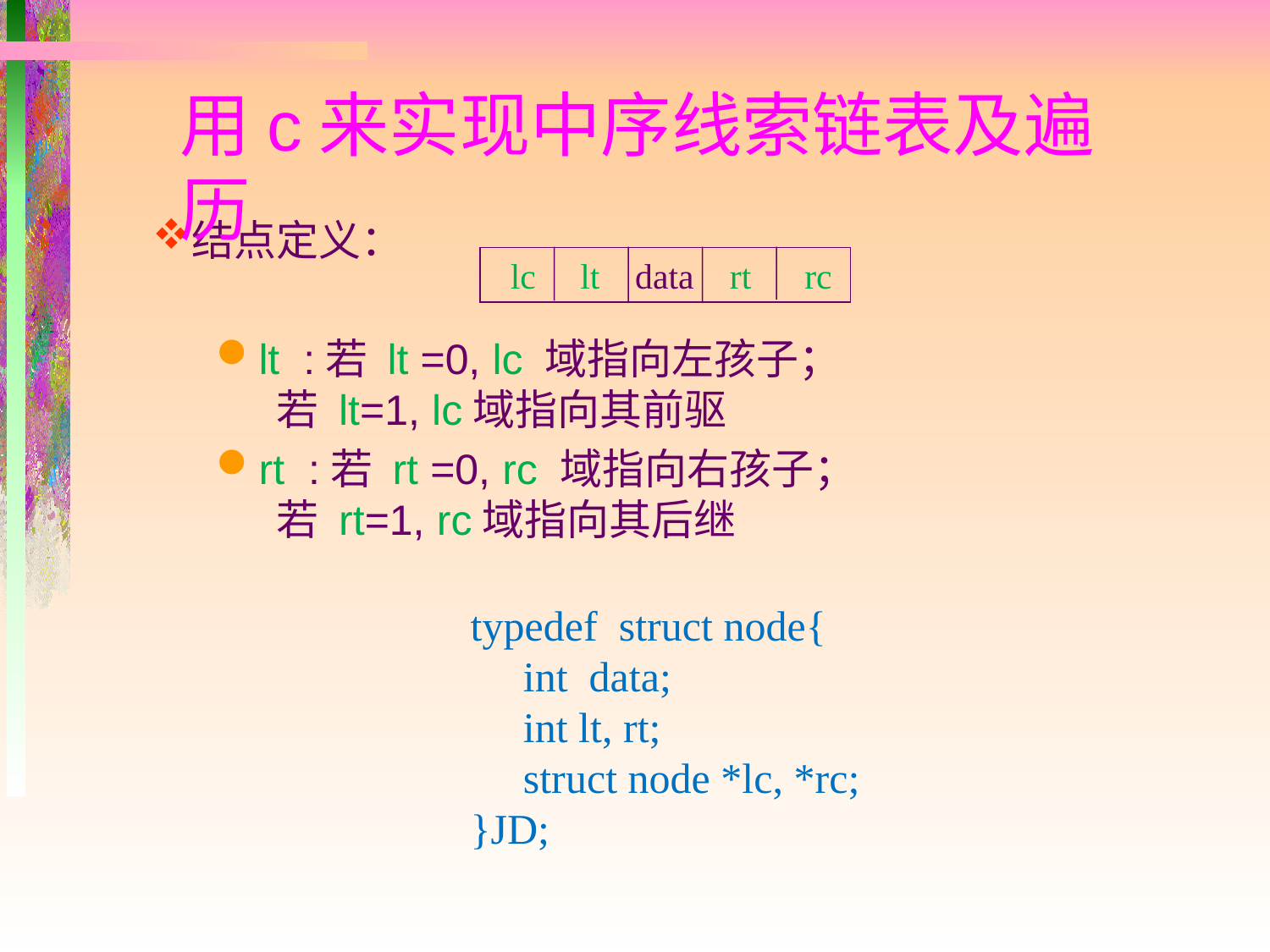

用c来实现中序线索链表及遍历
结点定义：

lt  :若 lt =0, lc 域指向左孩子；
   若 lt=1, lc域指向其前驱
rt  :若 rt =0, rc 域指向右孩子；
   若 rt=1, rc域指向其后继

  lc     lt    data    rt      rc

typedef  struct node{
     int  data;
     int lt, rt;
     struct node *lc, *rc;
}JD;